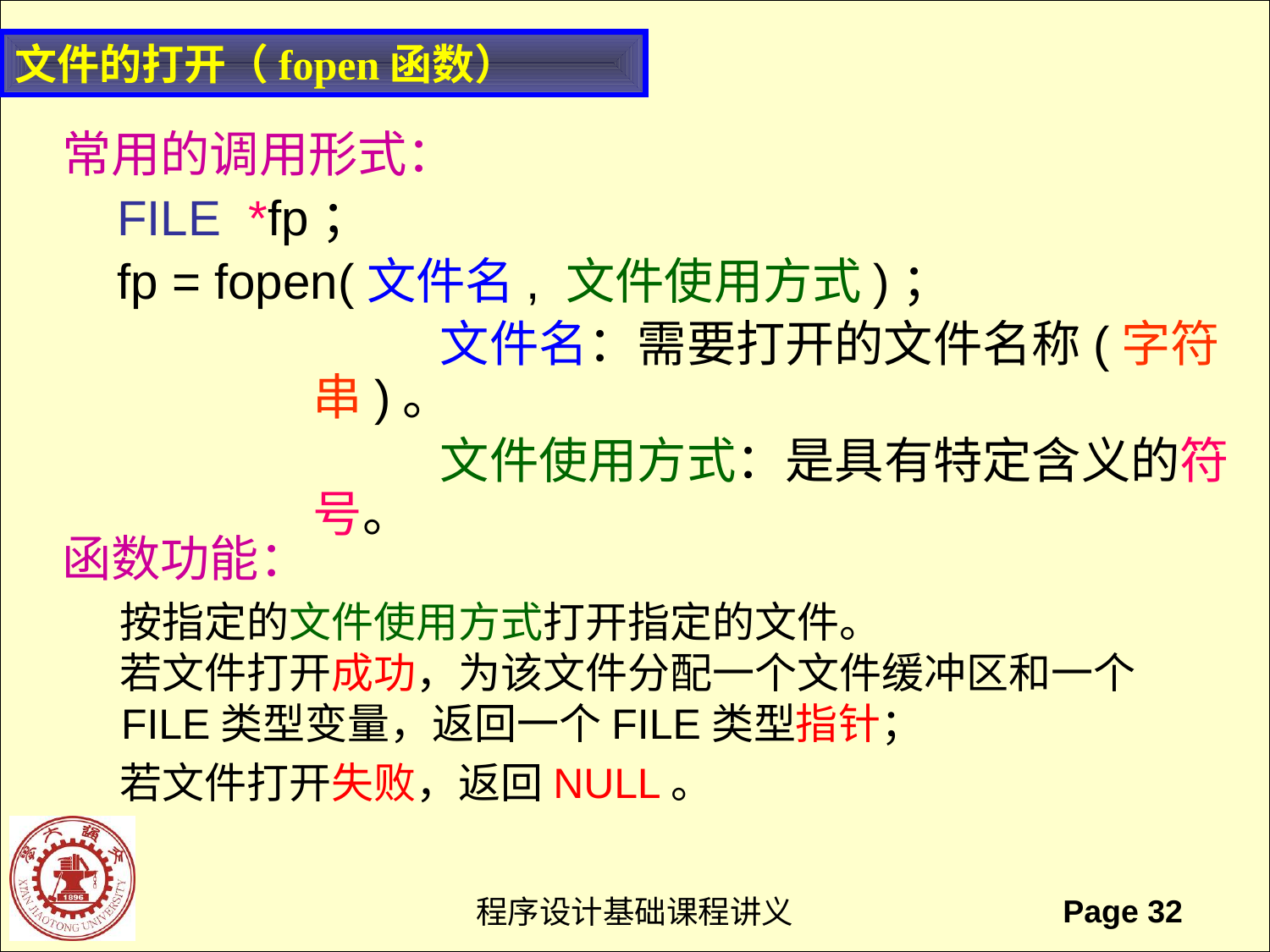

文件的打开（fopen函数）
常用的调用形式：
    FILE  *fp；
    fp = fopen(文件名, 文件使用方式)；
		文件名：需要打开的文件名称(字符串)。
		文件使用方式：是具有特定含义的符号。
函数功能：
     按指定的文件使用方式打开指定的文件。
     若文件打开成功，为该文件分配一个文件缓冲区和一个
     FILE类型变量，返回一个FILE类型指针；
     若文件打开失败，返回NULL。